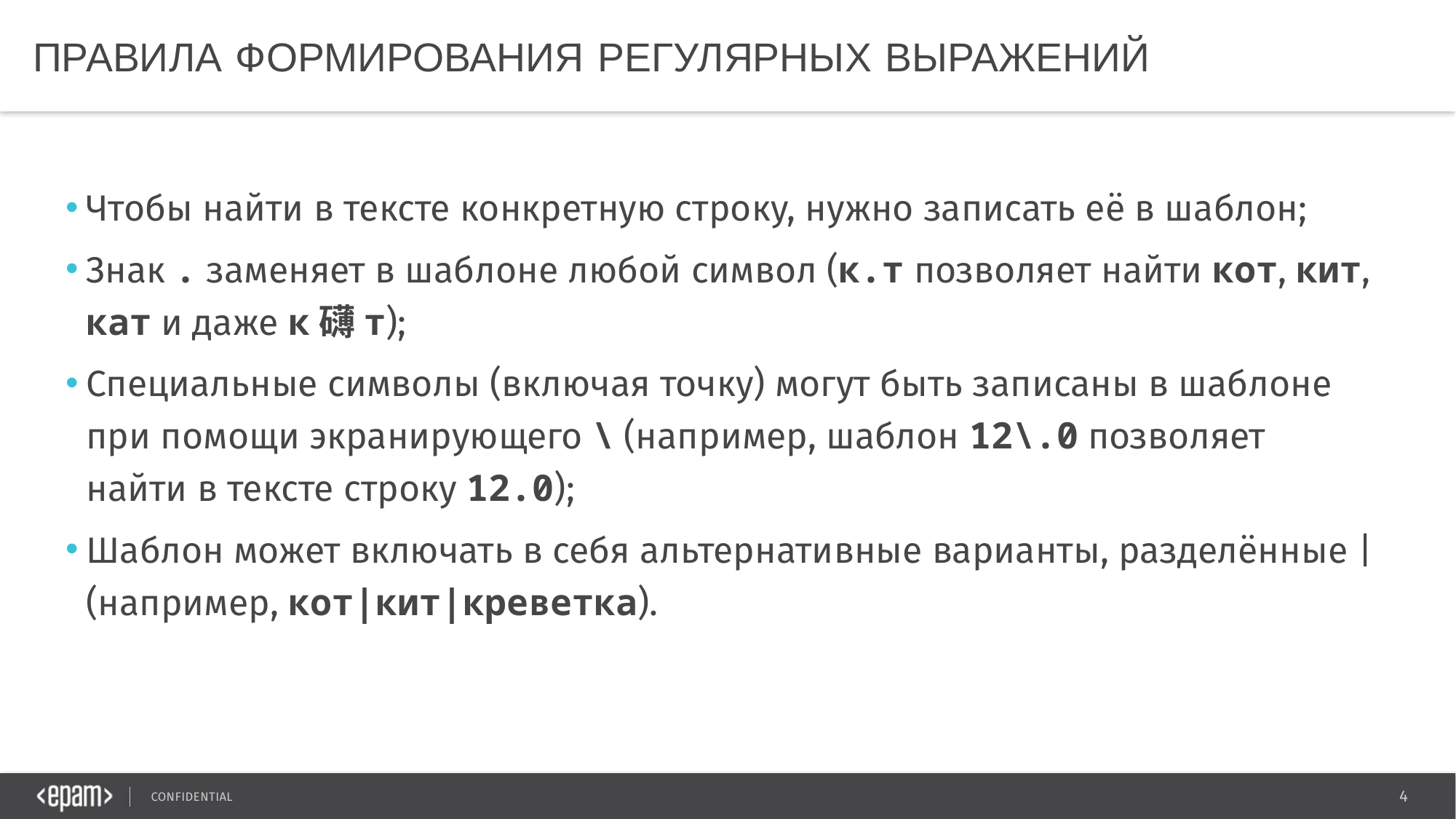

# Правила формирования регулярных выражений
Чтобы найти в тексте конкретную строку, нужно записать её в шаблон;
Знак . заменяет в шаблоне любой символ (к.т позволяет найти кот, кит, кат и даже к礴т);
Специальные символы (включая точку) могут быть записаны в шаблоне при помощи экранирующего \ (например, шаблон 12\.0 позволяет найти в тексте строку 12.0);
Шаблон может включать в себя альтернативные варианты, разделённые | (например, кот|кит|креветка).